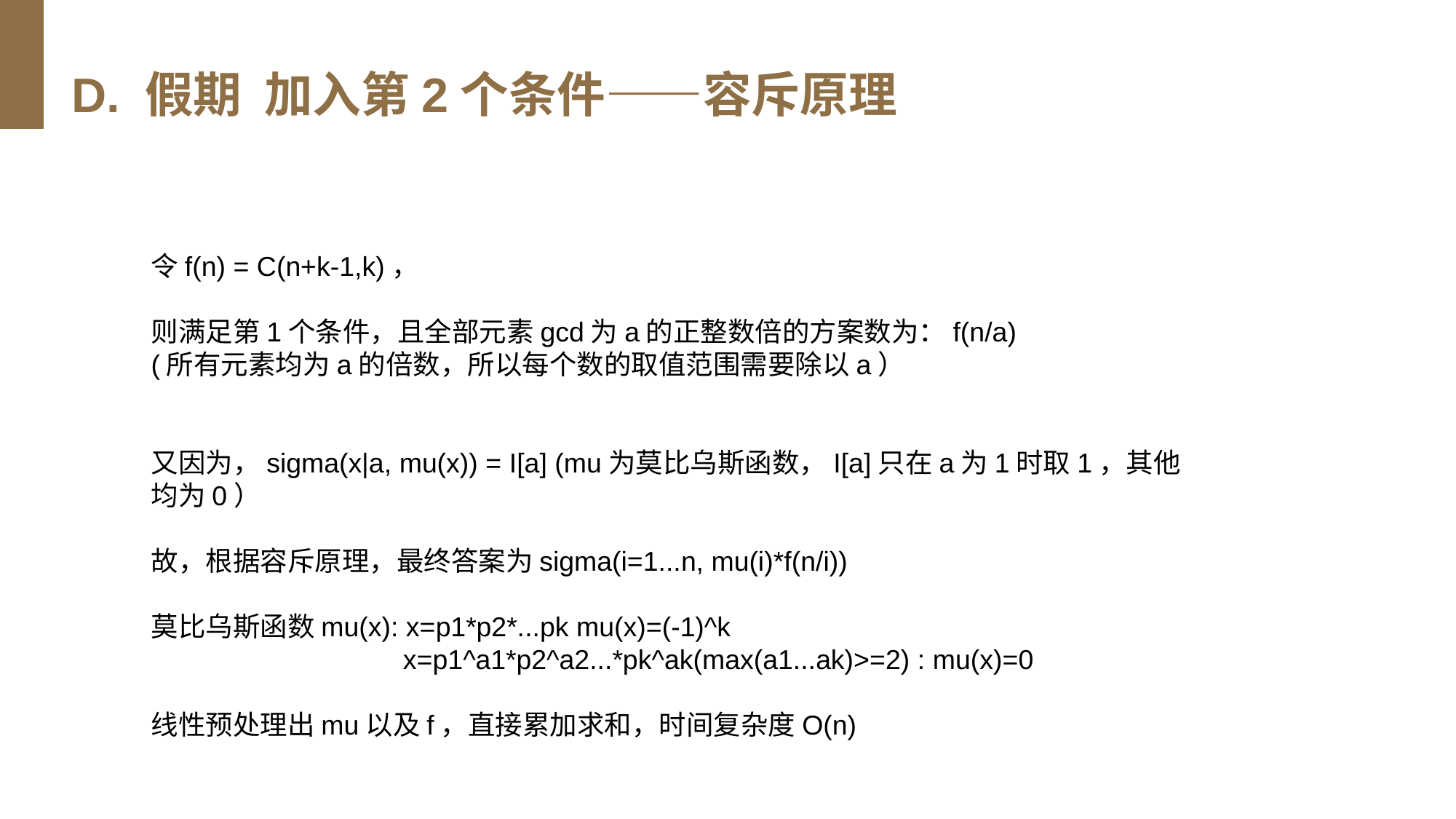

D. 假期  加入第2个条件——容斥原理
令f(n) = C(n+k-1,k)，

则满足第1个条件，且全部元素gcd为a的正整数倍的方案数为：f(n/a)
(所有元素均为a的倍数，所以每个数的取值范围需要除以a）

又因为，sigma(x|a, mu(x)) = I[a] (mu为莫比乌斯函数，I[a]只在a为1时取1，其他均为0）

故，根据容斥原理，最终答案为sigma(i=1...n, mu(i)*f(n/i))

莫比乌斯函数mu(x): x=p1*p2*...pk mu(x)=(-1)^k
                                 x=p1^a1*p2^a2...*pk^ak(max(a1...ak)>=2) : mu(x)=0

线性预处理出mu以及f，直接累加求和，时间复杂度O(n)